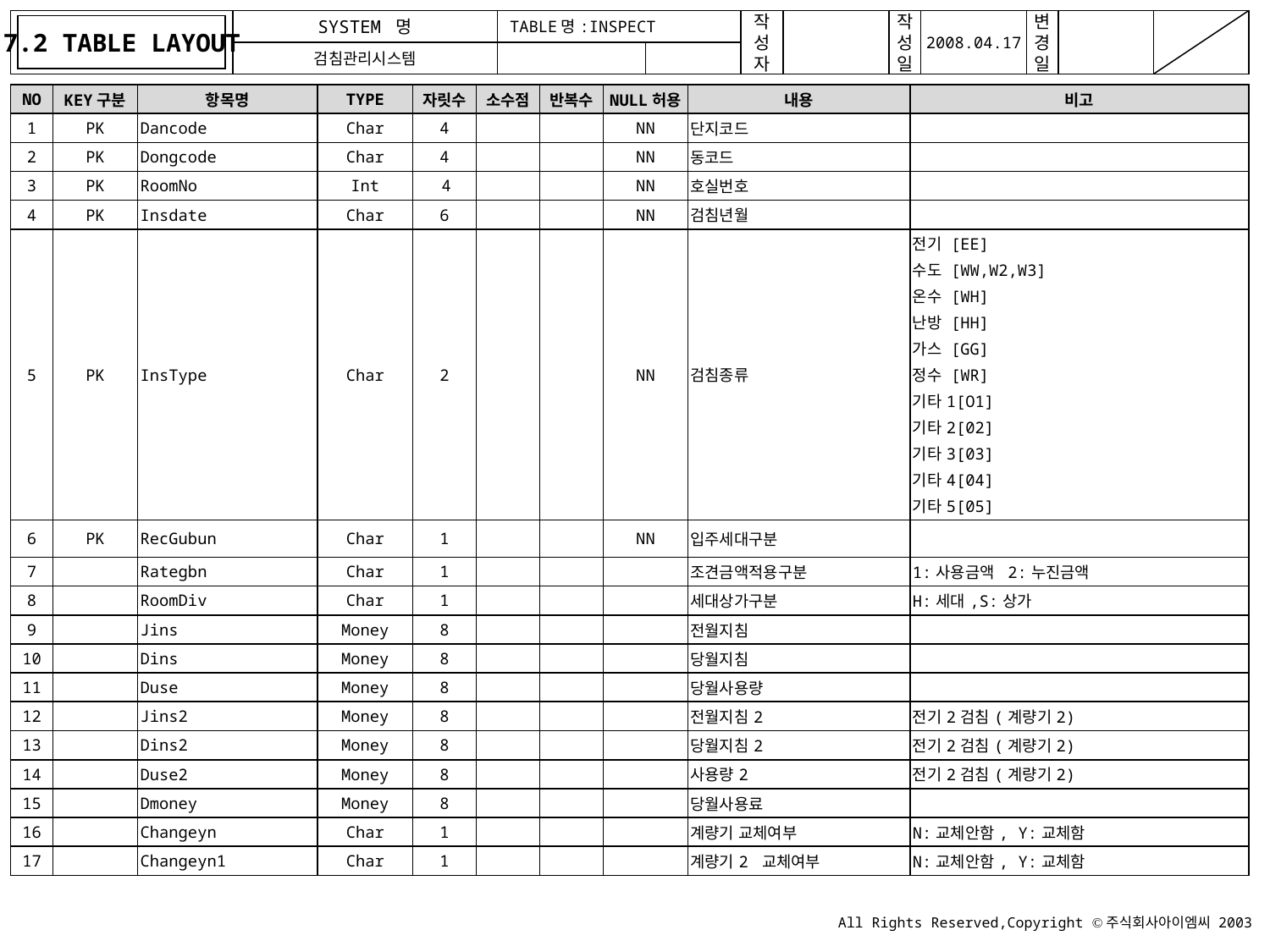

7.2 TABLE LAYOUT
TABLE명:INSPECT
| NO | KEY구분 | 항목명 | TYPE | 자릿수 | 소수점 | 반복수 | NULL허용 | 내용 | 비고 |
| --- | --- | --- | --- | --- | --- | --- | --- | --- | --- |
| 1 | PK | Dancode | Char | 4 |  |  | NN | 단지코드 |  |
| 2 | PK | Dongcode | Char | 4 |  |  | NN | 동코드 |  |
| 3 | PK | RoomNo | Int | 4 |  |  | NN | 호실번호 |  |
| 4 | PK | Insdate | Char | 6 |  |  | NN | 검침년월 |  |
| 5 | PK | InsType | Char | 2 |  |  | NN | 검침종류 | 전기 [EE] 수도 [WW,W2,W3] 온수 [WH] 난방 [HH] 가스 [GG] 정수 [WR] 기타1[O1] 기타2[02] 기타3[03] 기타4[04] 기타5[05] |
| 6 | PK | RecGubun | Char | 1 |  |  | NN | 입주세대구분 |  |
| 7 |  | Rategbn | Char | 1 |  |  |  | 조견금액적용구분 | 1:사용금액 2:누진금액 |
| 8 |  | RoomDiv | Char | 1 |  |  |  | 세대상가구분 | H:세대,S:상가 |
| 9 |  | Jins | Money | 8 |  |  |  | 전월지침 |  |
| 10 |  | Dins | Money | 8 |  |  |  | 당월지침 |  |
| 11 |  | Duse | Money | 8 |  |  |  | 당월사용량 |  |
| 12 |  | Jins2 | Money | 8 |  |  |  | 전월지침2 | 전기2검침(계량기2) |
| 13 |  | Dins2 | Money | 8 |  |  |  | 당월지침2 | 전기2검침(계량기2) |
| 14 |  | Duse2 | Money | 8 |  |  |  | 사용량2 | 전기2검침(계량기2) |
| 15 |  | Dmoney | Money | 8 |  |  |  | 당월사용료 |  |
| 16 |  | Changeyn | Char | 1 |  |  |  | 계량기 교체여부 | N:교체안함, Y:교체함 |
| 17 |  | Changeyn1 | Char | 1 |  |  |  | 계량기2 교체여부 | N:교체안함, Y:교체함 |